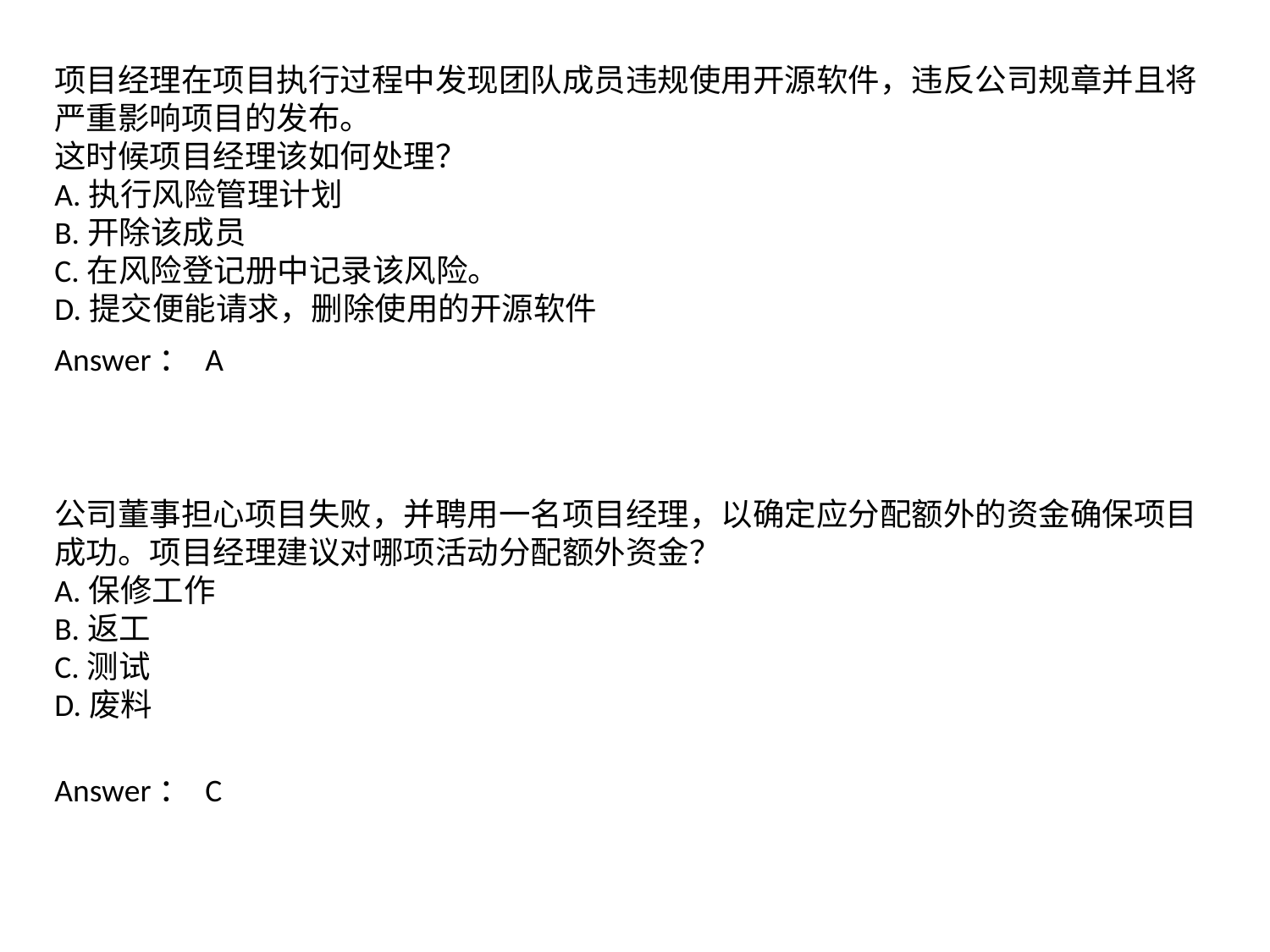

项目经理在项目执行过程中发现团队成员违规使用开源软件，违反公司规章并且将严重影响项目的发布。
这时候项目经理该如何处理？
A.执行风险管理计划
B.开除该成员
C.在风险登记册中记录该风险。
D.提交便能请求，删除使用的开源软件
Answer： A
公司董事担心项目失败，并聘用一名项目经理，以确定应分配额外的资金确保项目成功。项目经理建议对哪项活动分配额外资金？
A.保修工作
B.返工
C.测试
D.废料
Answer： C